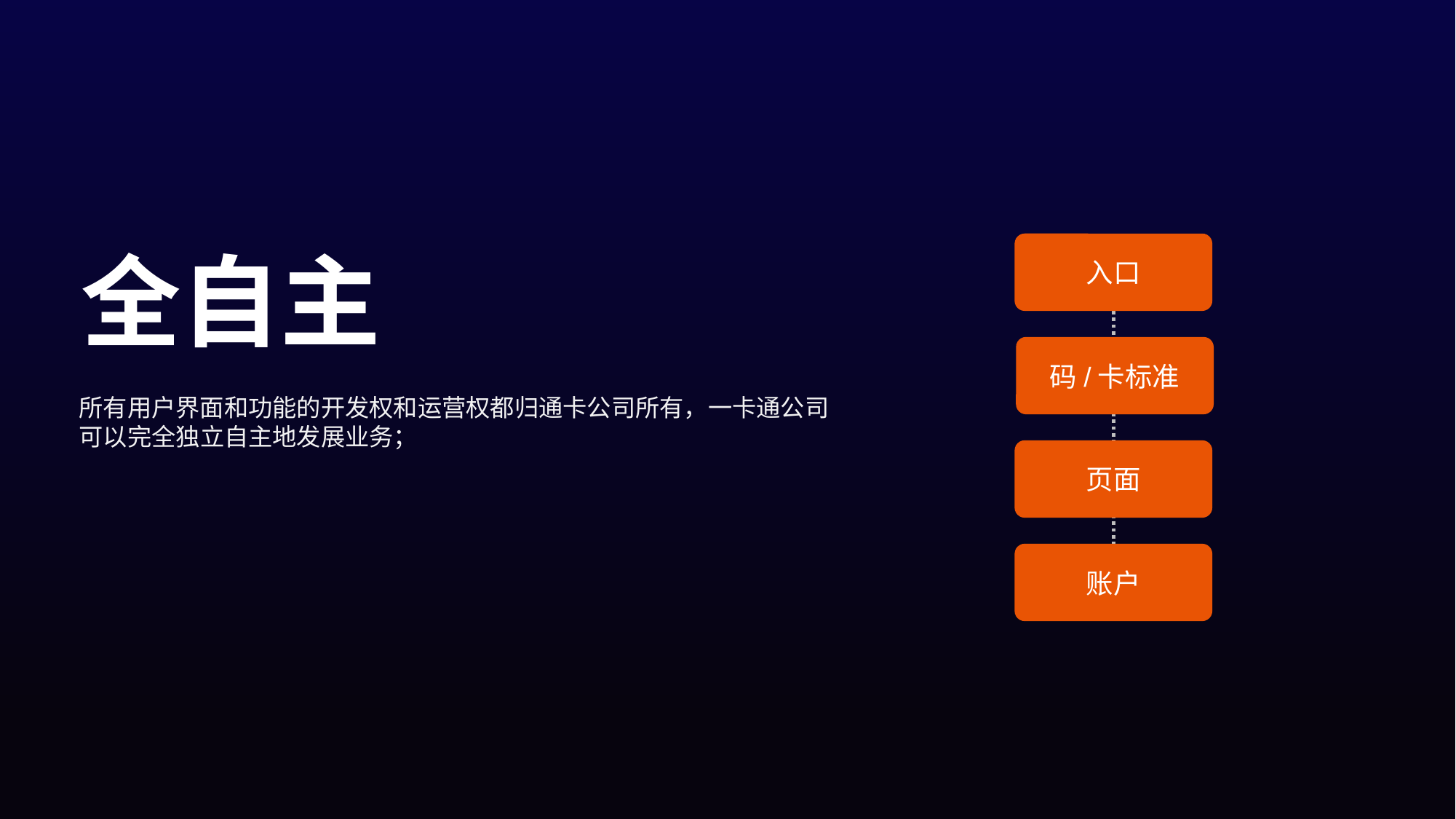

全自主
入口
码/卡标准
所有用户界面和功能的开发权和运营权都归通卡公司所有，一卡通公司可以完全独立自主地发展业务；
页面
账户